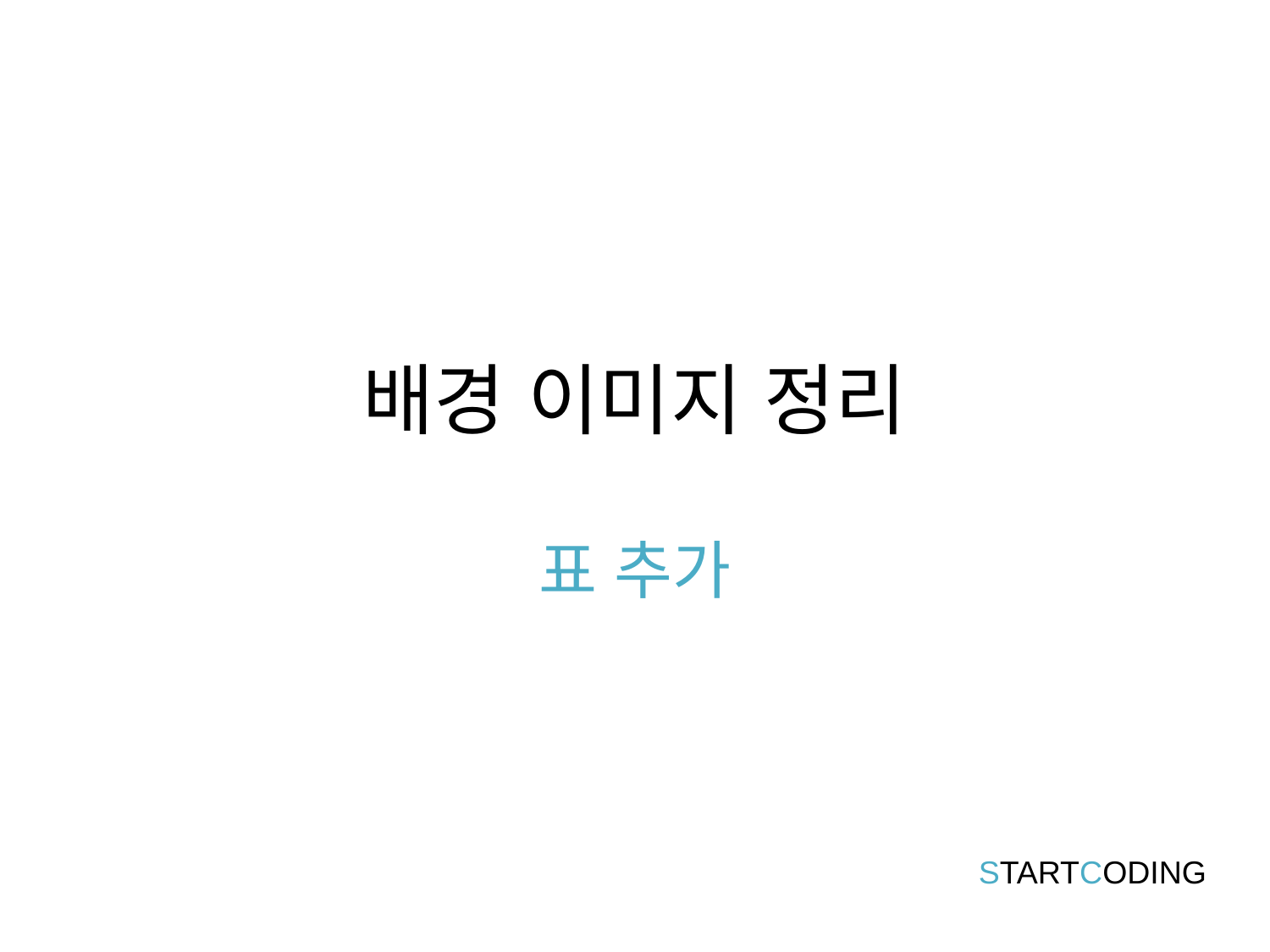

# 배경 이미지 정리
표 추가
STARTCODING